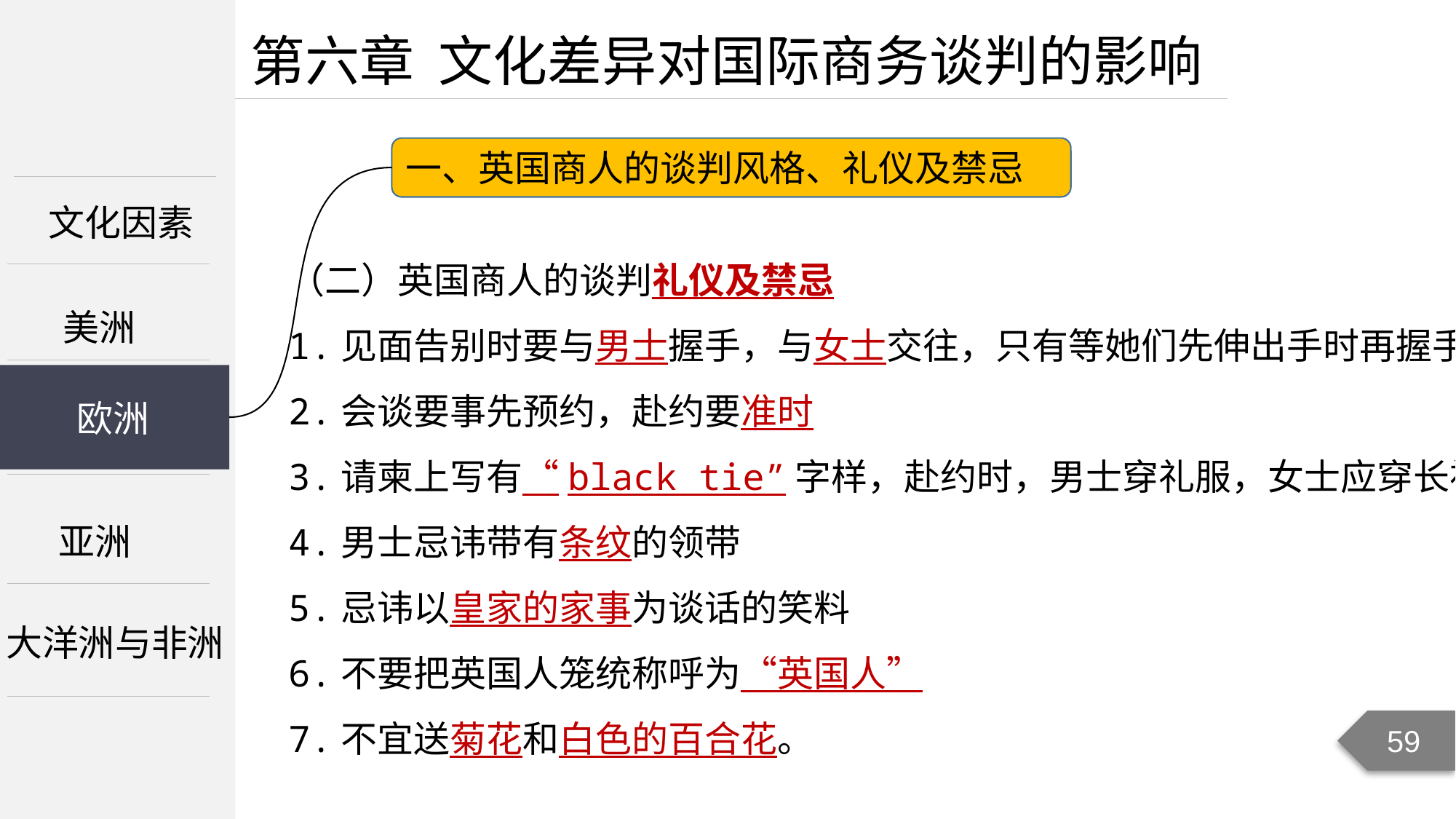

第六章  文化差异对国际商务谈判的影响
一、英国商人的谈判风格、礼仪及禁忌
文化因素
（二）英国商人的谈判礼仪及禁忌
1.见面告别时要与男士握手，与女士交往，只有等她们先伸出手时再握手
2.会谈要事先预约，赴约要准时
3.请柬上写有“black tie”字样，赴约时，男士穿礼服，女士应穿长裙。
4.男士忌讳带有条纹的领带
5.忌讳以皇家的家事为谈话的笑料
6.不要把英国人笼统称呼为“英国人”
7.不宜送菊花和白色的百合花。
美洲
欧洲
欧洲
亚洲
大洋洲与非洲
59